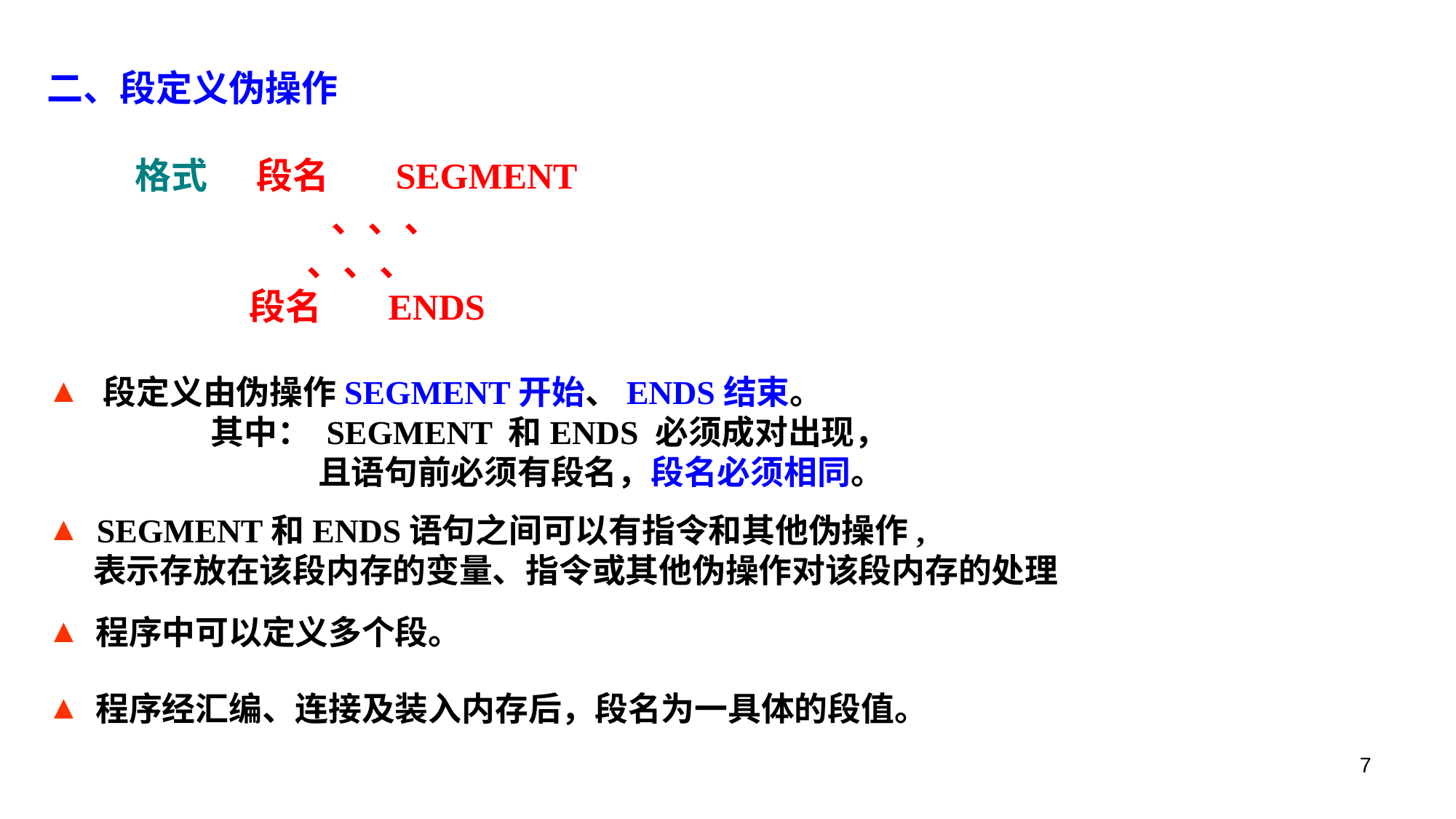

二、段定义伪操作

   格式      段名       SEGMENT
       、、、
                        、、、
                 段名       ENDS

  段定义由伪操作SEGMENT开始、ENDS结束。
其中： SEGMENT 和ENDS 必须成对出现，
             且语句前必须有段名，段名必须相同。
  SEGMENT和ENDS语句之间可以有指令和其他伪操作,
     表示存放在该段内存的变量、指令或其他伪操作对该段内存的处理

 程序中可以定义多个段。

 程序经汇编、连接及装入内存后，段名为一具体的段值。
7